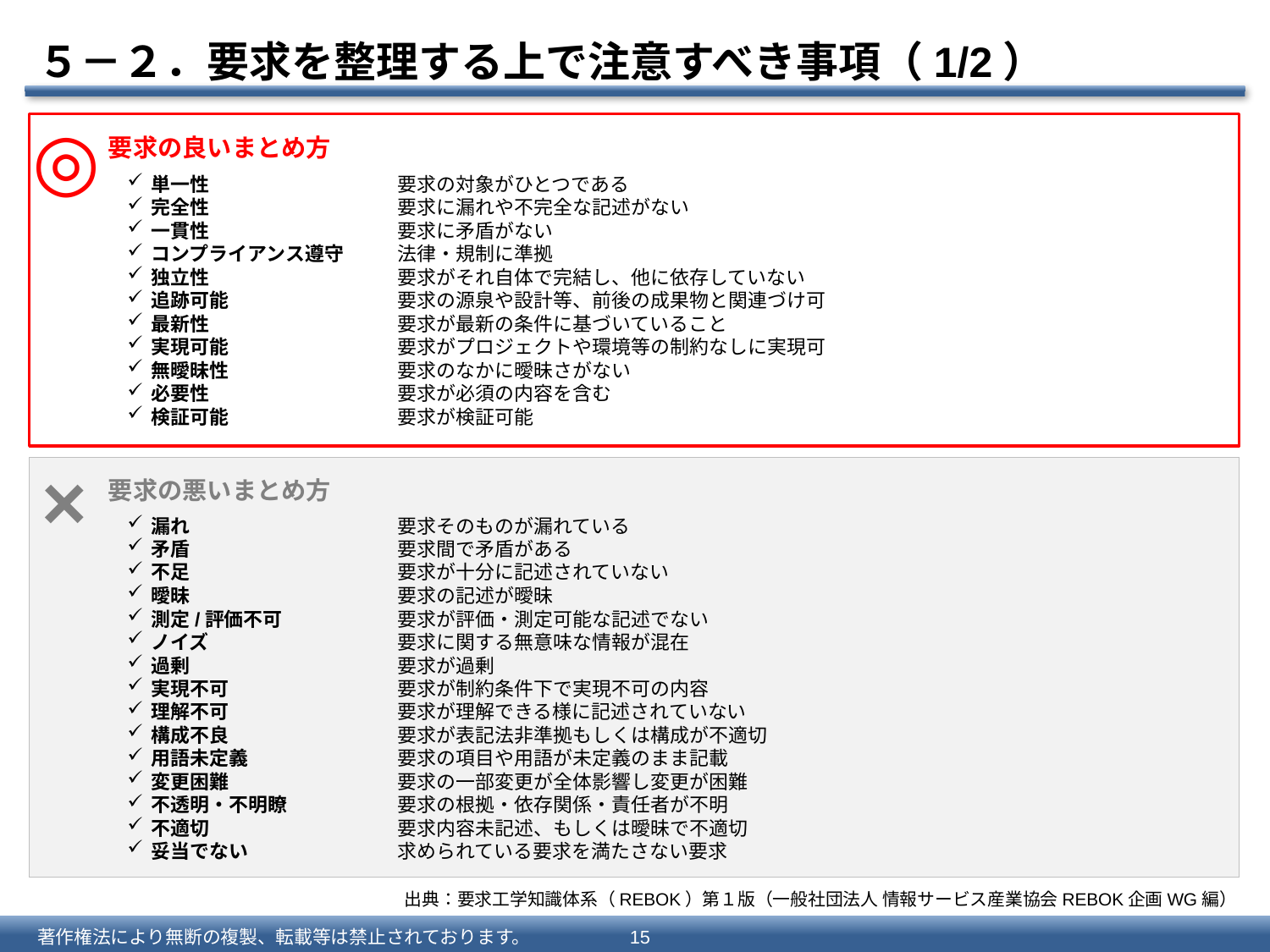

# ５－２．要求を整理する上で注意すべき事項（1/2）
◎

要求の良いまとめ方
単一性
完全性
一貫性
コンプライアンス遵守
独立性
追跡可能
最新性
実現可能
無曖昧性
必要性
検証可能
要求の対象がひとつである
要求に漏れや不完全な記述がない
要求に矛盾がない
法律・規制に準拠
要求がそれ自体で完結し、他に依存していない
要求の源泉や設計等、前後の成果物と関連づけ可
要求が最新の条件に基づいていること
要求がプロジェクトや環境等の制約なしに実現可
要求のなかに曖昧さがない
要求が必須の内容を含む
要求が検証可能
×

要求の悪いまとめ方
漏れ
矛盾
不足
曖昧
測定/評価不可
ノイズ
過剰
実現不可
理解不可
構成不良
用語未定義
変更困難
不透明・不明瞭
不適切
妥当でない
要求そのものが漏れている
要求間で矛盾がある
要求が十分に記述されていない
要求の記述が曖昧
要求が評価・測定可能な記述でない
要求に関する無意味な情報が混在
要求が過剰
要求が制約条件下で実現不可の内容
要求が理解できる様に記述されていない
要求が表記法非準拠もしくは構成が不適切
要求の項目や用語が未定義のまま記載
要求の一部変更が全体影響し変更が困難
要求の根拠・依存関係・責任者が不明
要求内容未記述、もしくは曖昧で不適切
求められている要求を満たさない要求
出典：要求工学知識体系（REBOK）第１版（一般社団法人 情報サービス産業協会REBOK企画WG編）